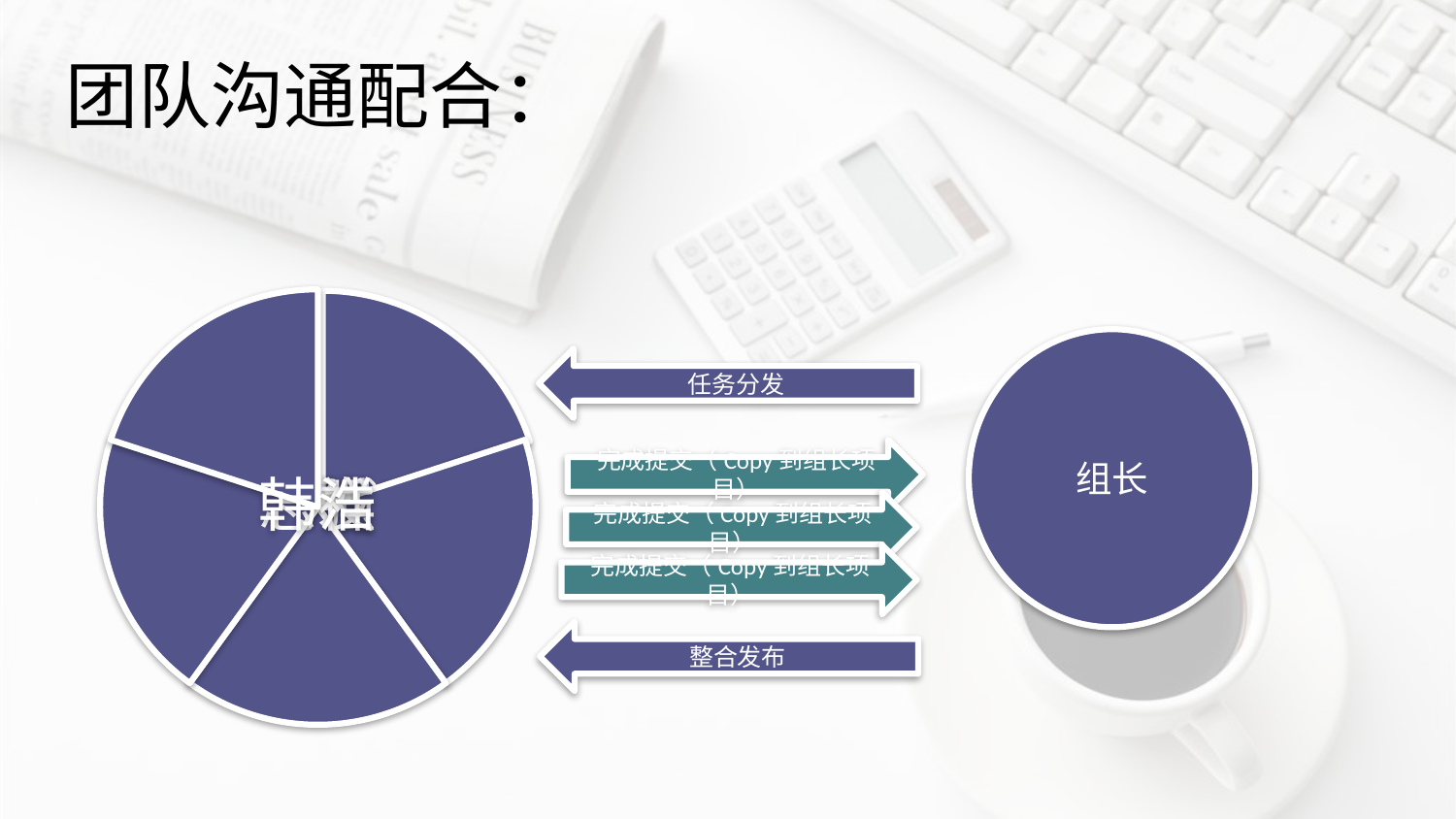

团队沟通配合：
益诚
李强
润发
志祥
韩浩
组长
任务分发
完成提交（Copy到组长项目）
完成提交（Copy到组长项目）
完成提交（Copy到组长项目）
整合发布